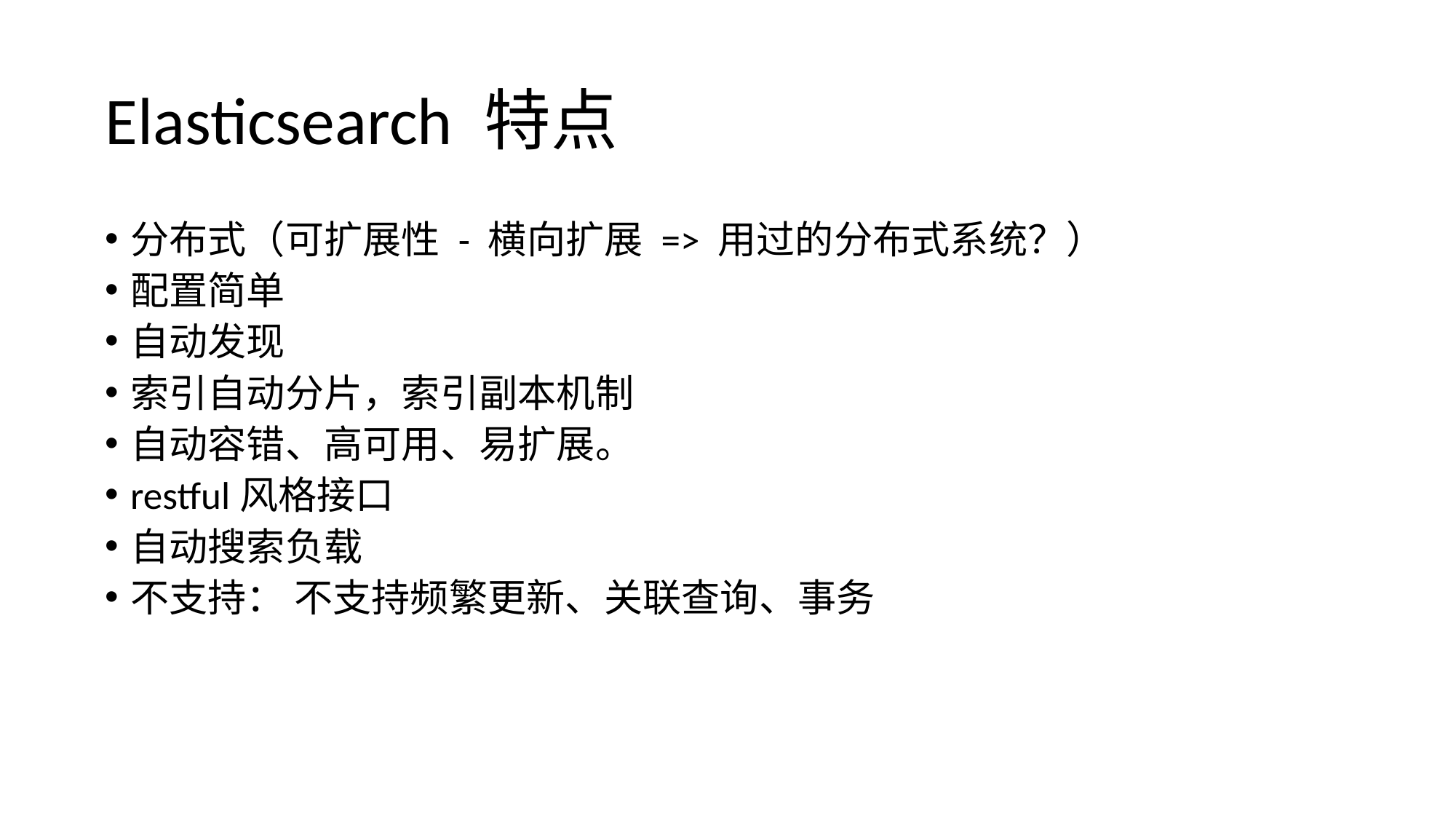

# Elasticsearch 特点
分布式（可扩展性 - 横向扩展 => 用过的分布式系统？）
配置简单
自动发现
索引自动分片，索引副本机制
自动容错、高可用、易扩展。
restful风格接口
自动搜索负载
不支持： 不支持频繁更新、关联查询、事务